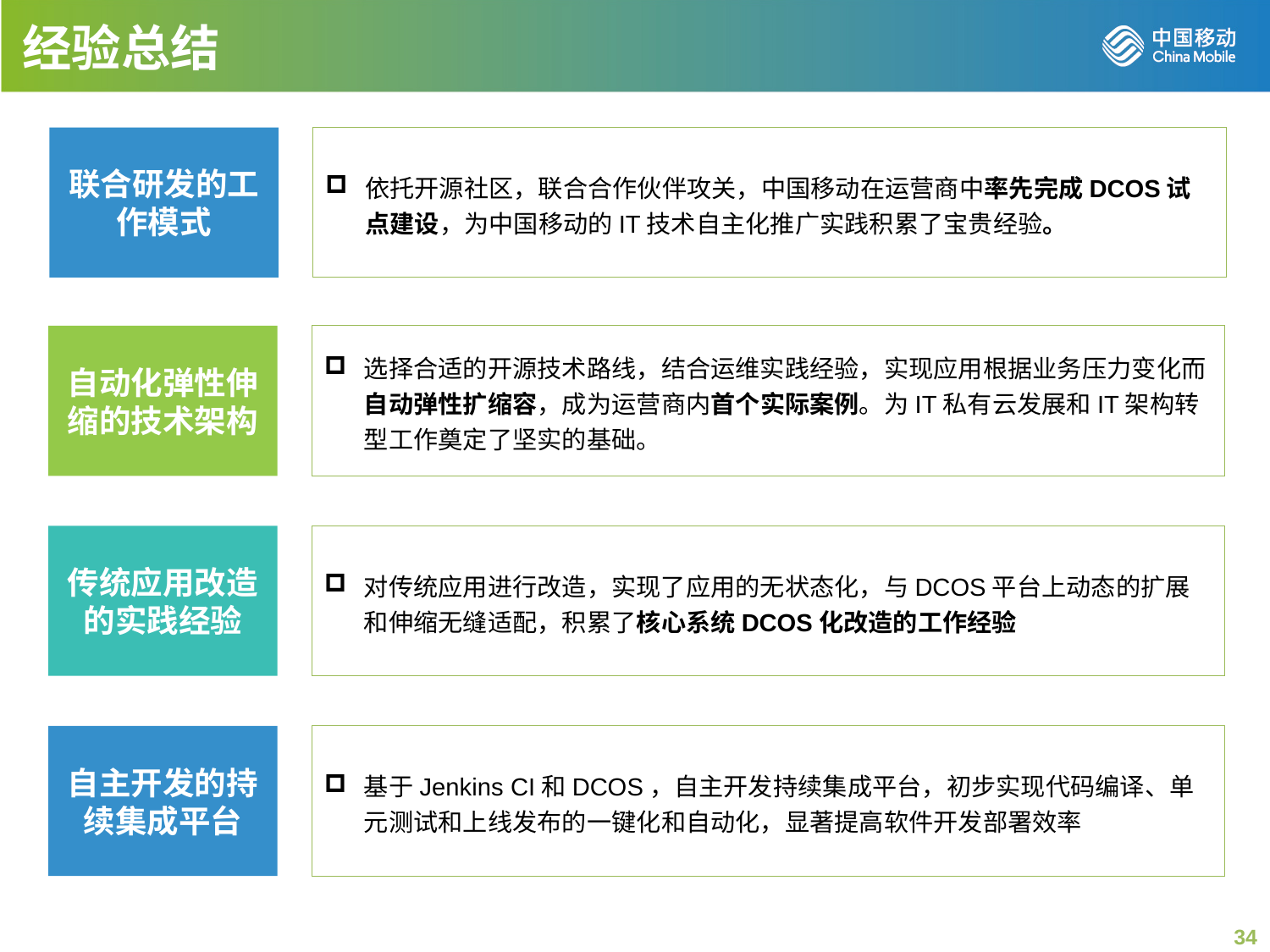

经验总结
联合研发的工作模式
依托开源社区，联合合作伙伴攻关，中国移动在运营商中率先完成DCOS试点建设，为中国移动的IT技术自主化推广实践积累了宝贵经验。
自动化弹性伸缩的技术架构
选择合适的开源技术路线，结合运维实践经验，实现应用根据业务压力变化而自动弹性扩缩容，成为运营商内首个实际案例。为IT私有云发展和IT架构转型工作奠定了坚实的基础。
传统应用改造的实践经验
对传统应用进行改造，实现了应用的无状态化，与DCOS平台上动态的扩展和伸缩无缝适配，积累了核心系统DCOS化改造的工作经验
自主开发的持续集成平台
基于Jenkins CI和DCOS，自主开发持续集成平台，初步实现代码编译、单元测试和上线发布的一键化和自动化，显著提高软件开发部署效率